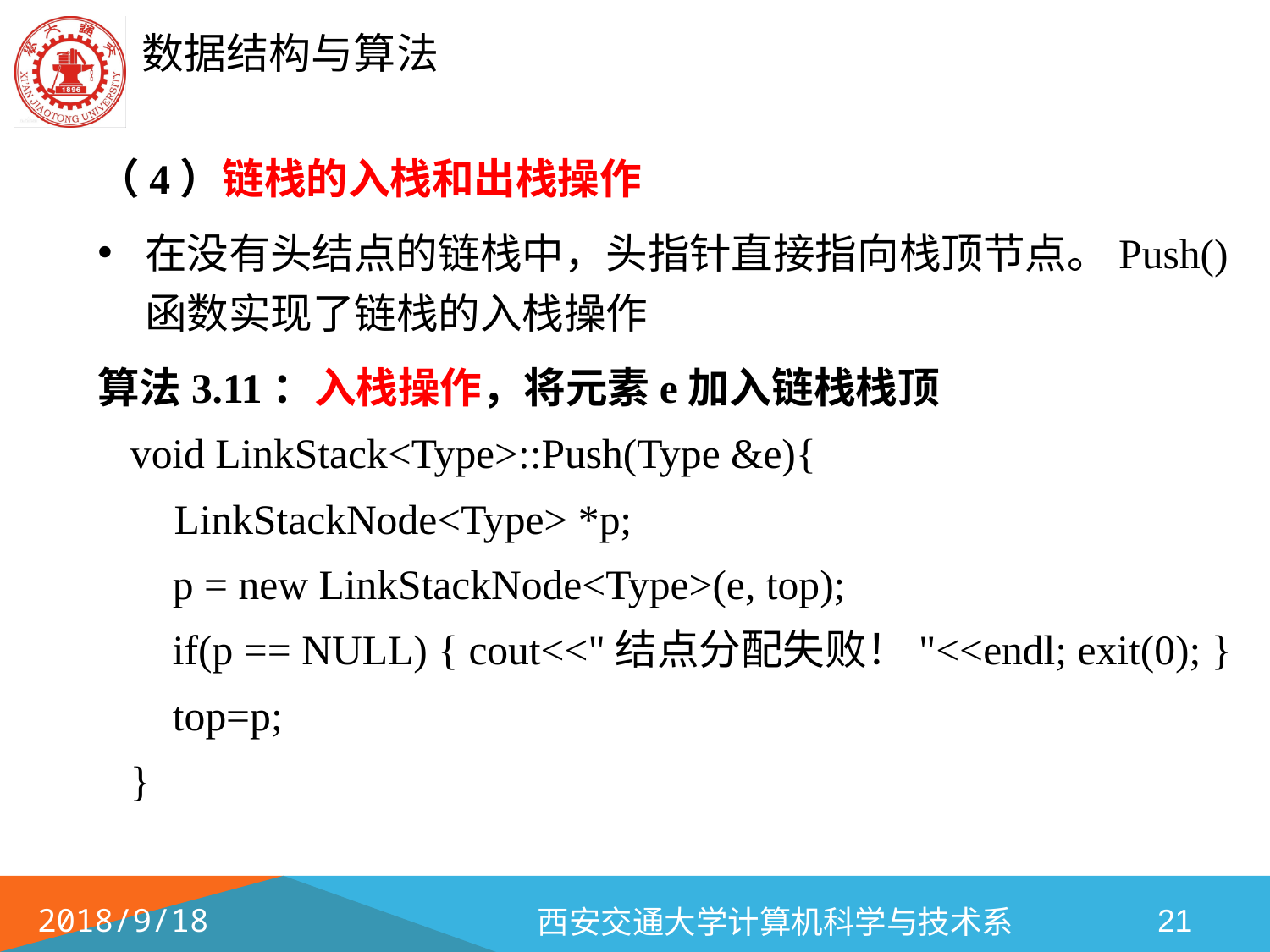

（4）链栈的入栈和出栈操作
在没有头结点的链栈中，头指针直接指向栈顶节点。Push()函数实现了链栈的入栈操作
算法3.11：入栈操作，将元素e加入链栈栈顶
void LinkStack<Type>::Push(Type &e){
	  LinkStackNode<Type> *p;
    p = new LinkStackNode<Type>(e, top);
    if(p == NULL) { cout<<"结点分配失败！"<<endl; exit(0); }
    top=p;
}